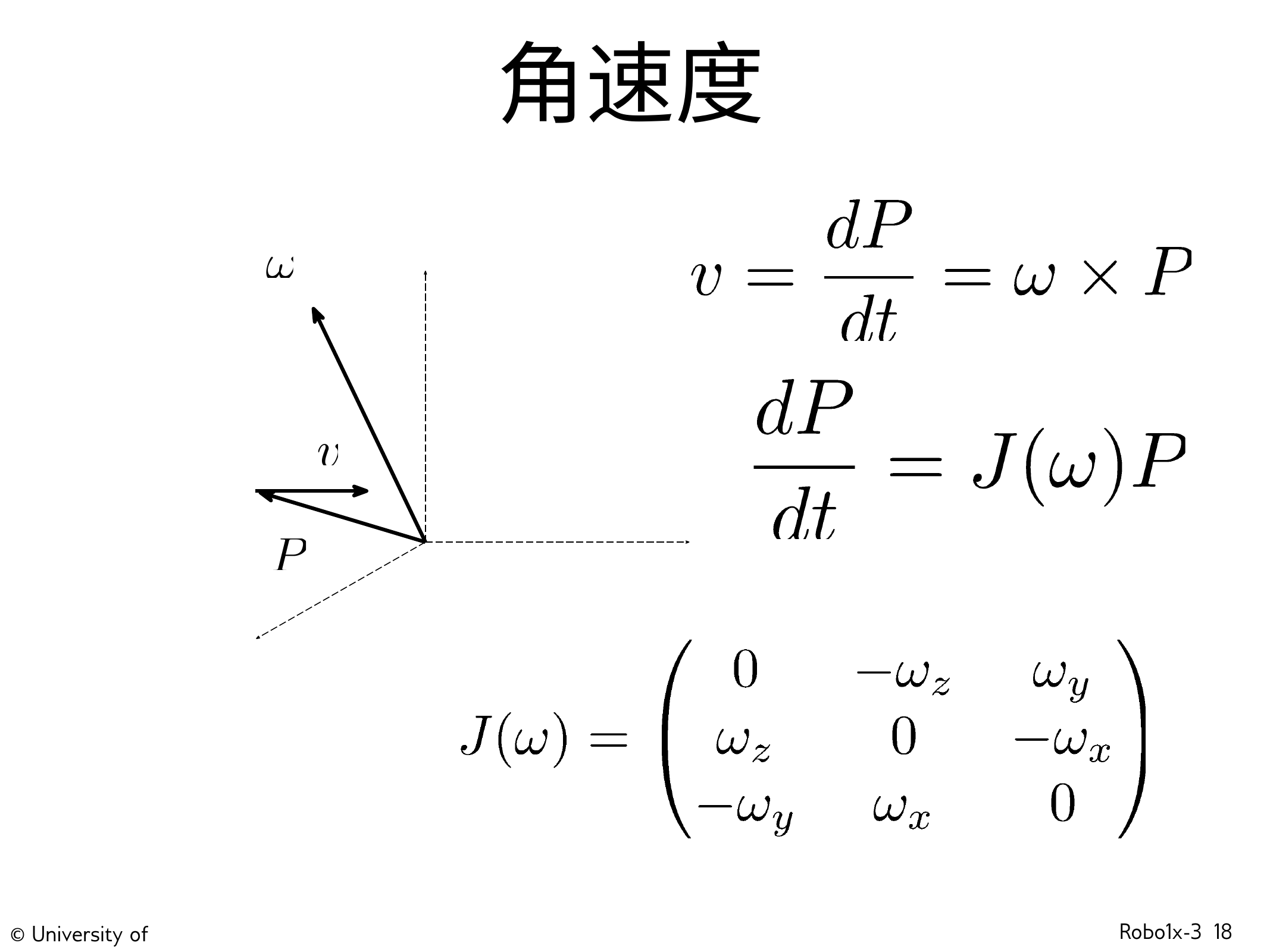

# 角速度

Robo1x-3 18
© University of Pennsylvania